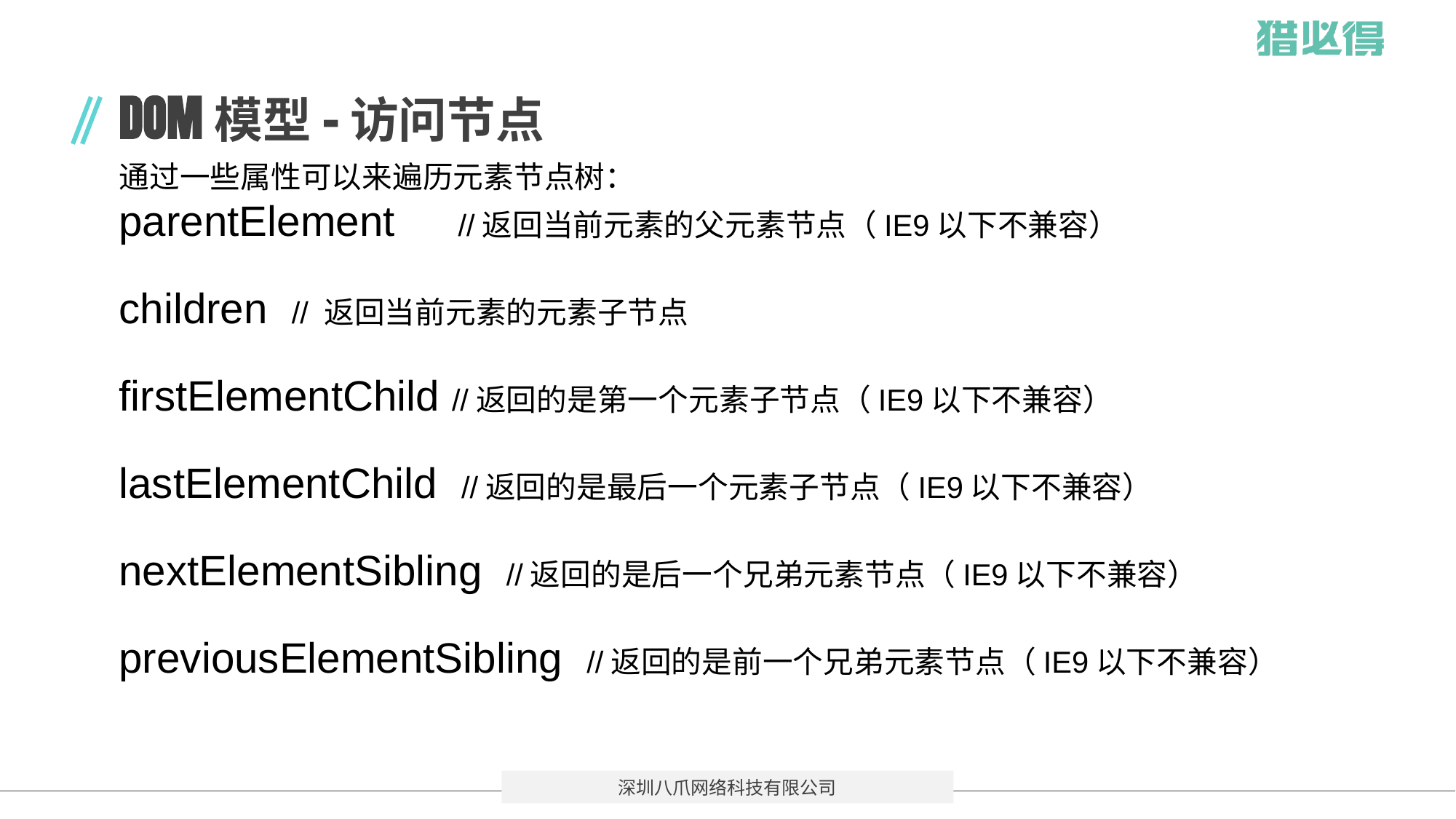

# DOM模型-访问节点
通过一些属性可以来遍历元素节点树：
parentElement　//返回当前元素的父元素节点（IE9以下不兼容）

children  // 返回当前元素的元素子节点

firstElementChild //返回的是第一个元素子节点（IE9以下不兼容）

lastElementChild  //返回的是最后一个元素子节点（IE9以下不兼容）

nextElementSibling  //返回的是后一个兄弟元素节点（IE9以下不兼容）

previousElementSibling  //返回的是前一个兄弟元素节点（IE9以下不兼容）